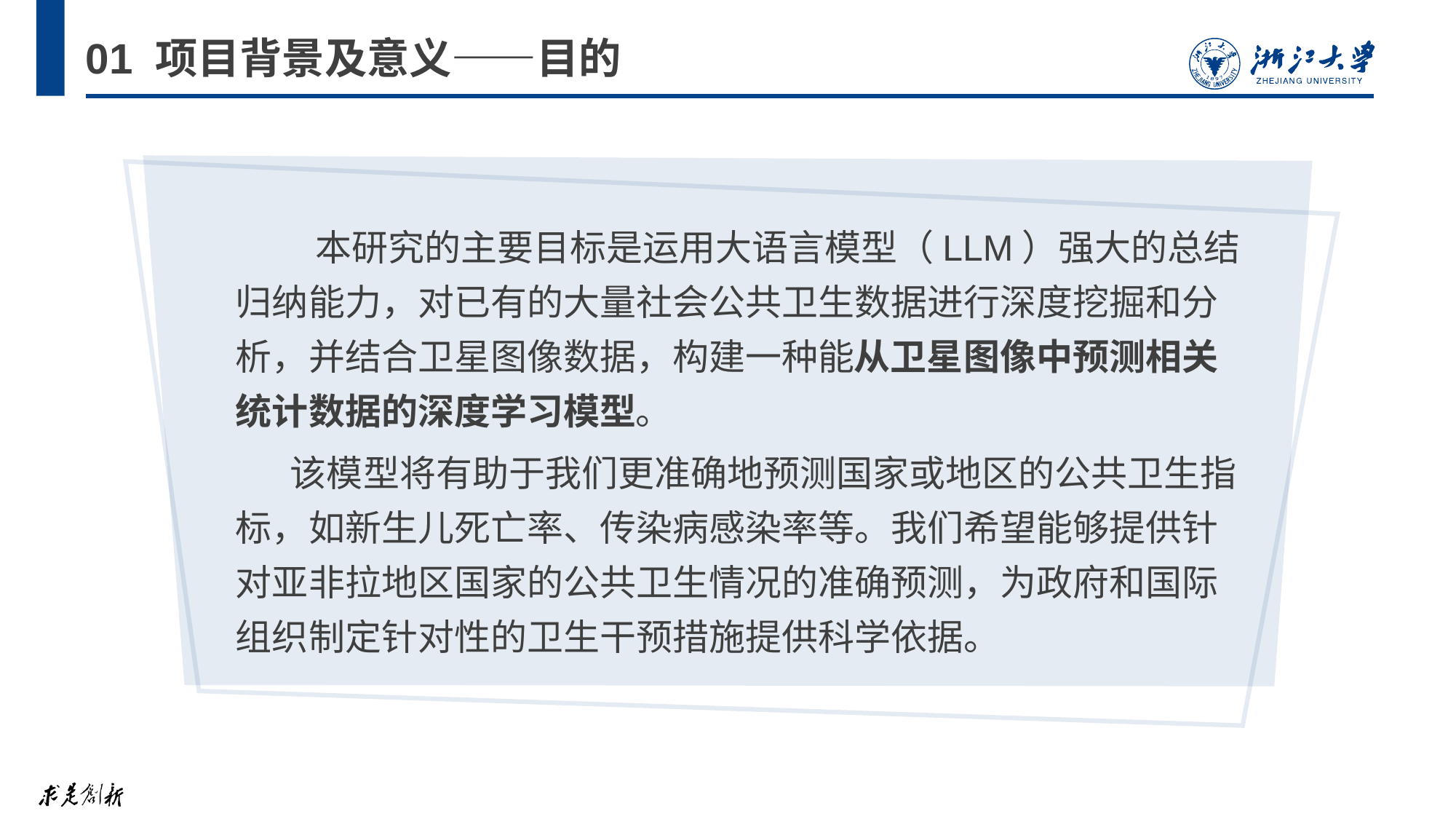

# 01 项目背景及意义——目的

  本研究的主要目标是运用大语言模型（LLM）强大的总结归纳能力，对已有的大量社会公共卫生数据进行深度挖掘和分析，并结合卫星图像数据，构建一种能从卫星图像中预测相关统计数据的深度学习模型。
该模型将有助于我们更准确地预测国家或地区的公共卫生指标，如新生儿死亡率、传染病感染率等。我们希望能够提供针对亚非拉地区国家的公共卫生情况的准确预测，为政府和国际组织制定针对性的卫生干预措施提供科学依据。